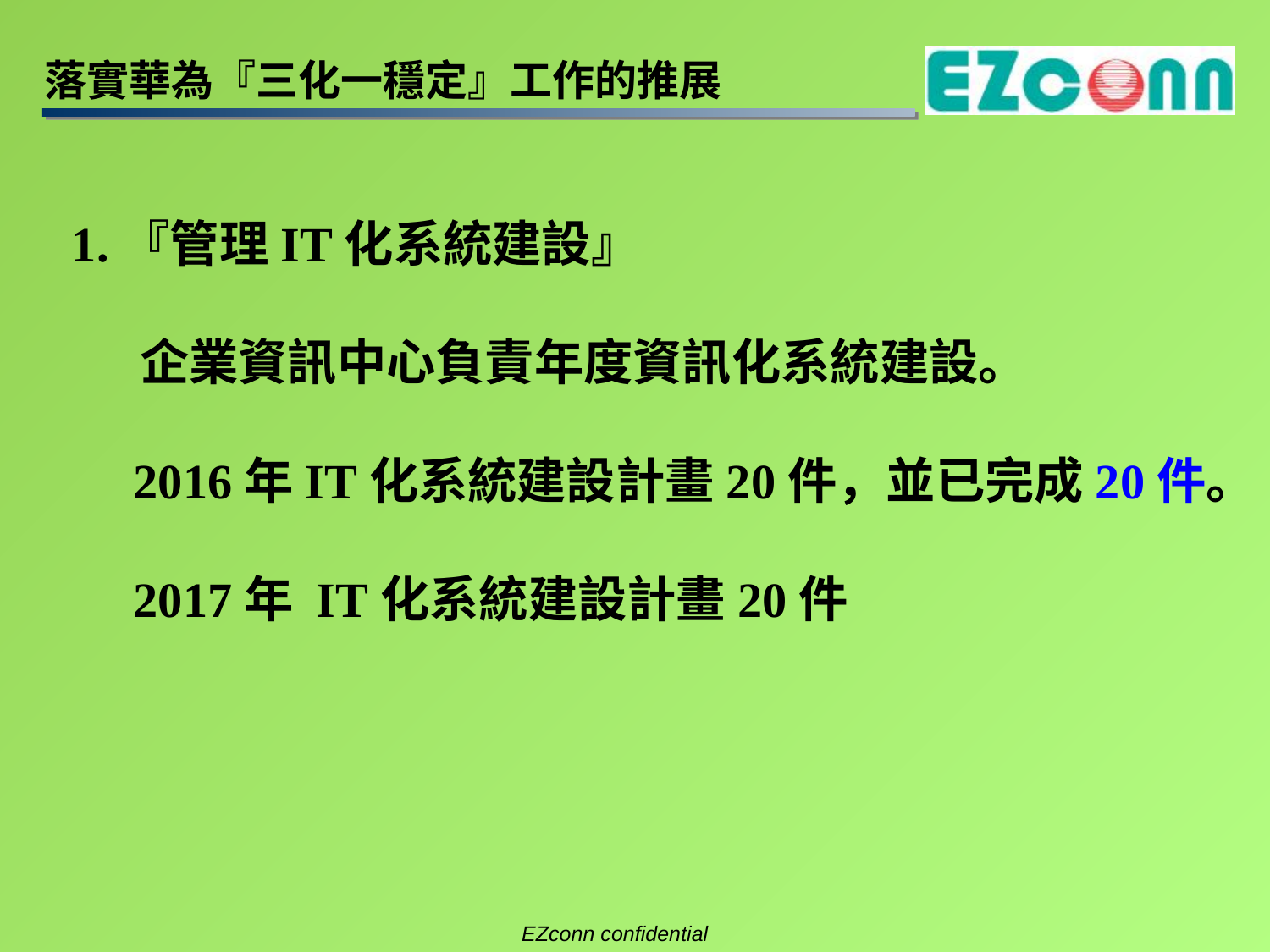

# 落實華為『三化一穩定』工作的推展
1.『管理IT化系統建設』

     企業資訊中心負責年度資訊化系統建設。

     2016年IT化系統建設計畫20件，並已完成20件。

     2017年 IT化系統建設計畫20件